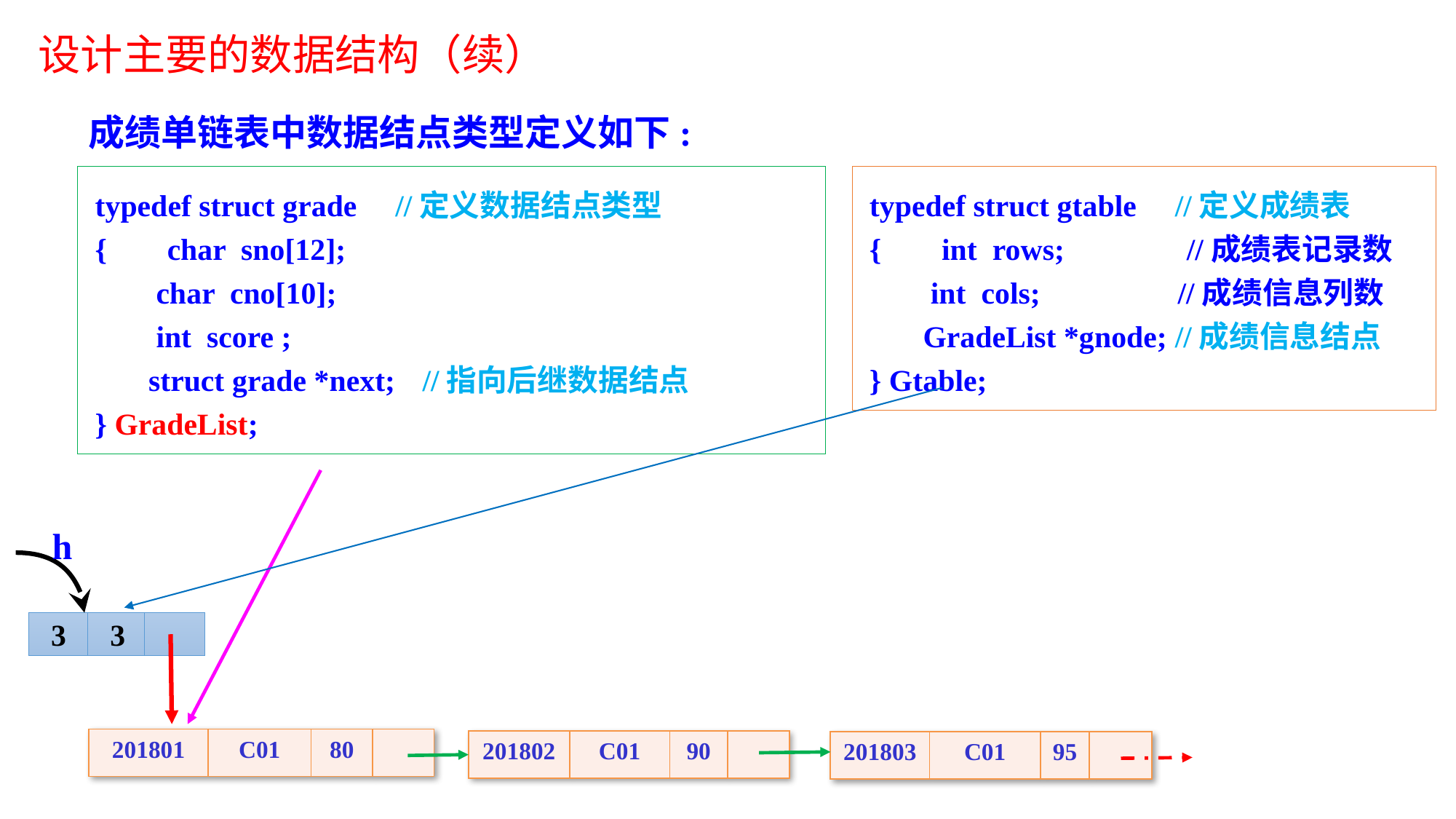

设计主要的数据结构（续）
成绩单链表中数据结点类型定义如下:
typedef struct grade     //定义数据结点类型
{  　char  sno[12];
        char  cno[10];
        int  score ;
       struct grade *next;	//指向后继数据结点
} GradeList;
typedef struct gtable     //定义成绩表
{  　int  rows;                //成绩表记录数
        int  cols;                  //成绩信息列数
       GradeList *gnode; //成绩信息结点
} Gtable;

h

3
3

| 201801 | C01 | 80 |  |
| --- | --- | --- | --- |
| 201802 | C01 | 90 |  |
| --- | --- | --- | --- |
| 201803 | C01 | 95 |  |
| --- | --- | --- | --- |